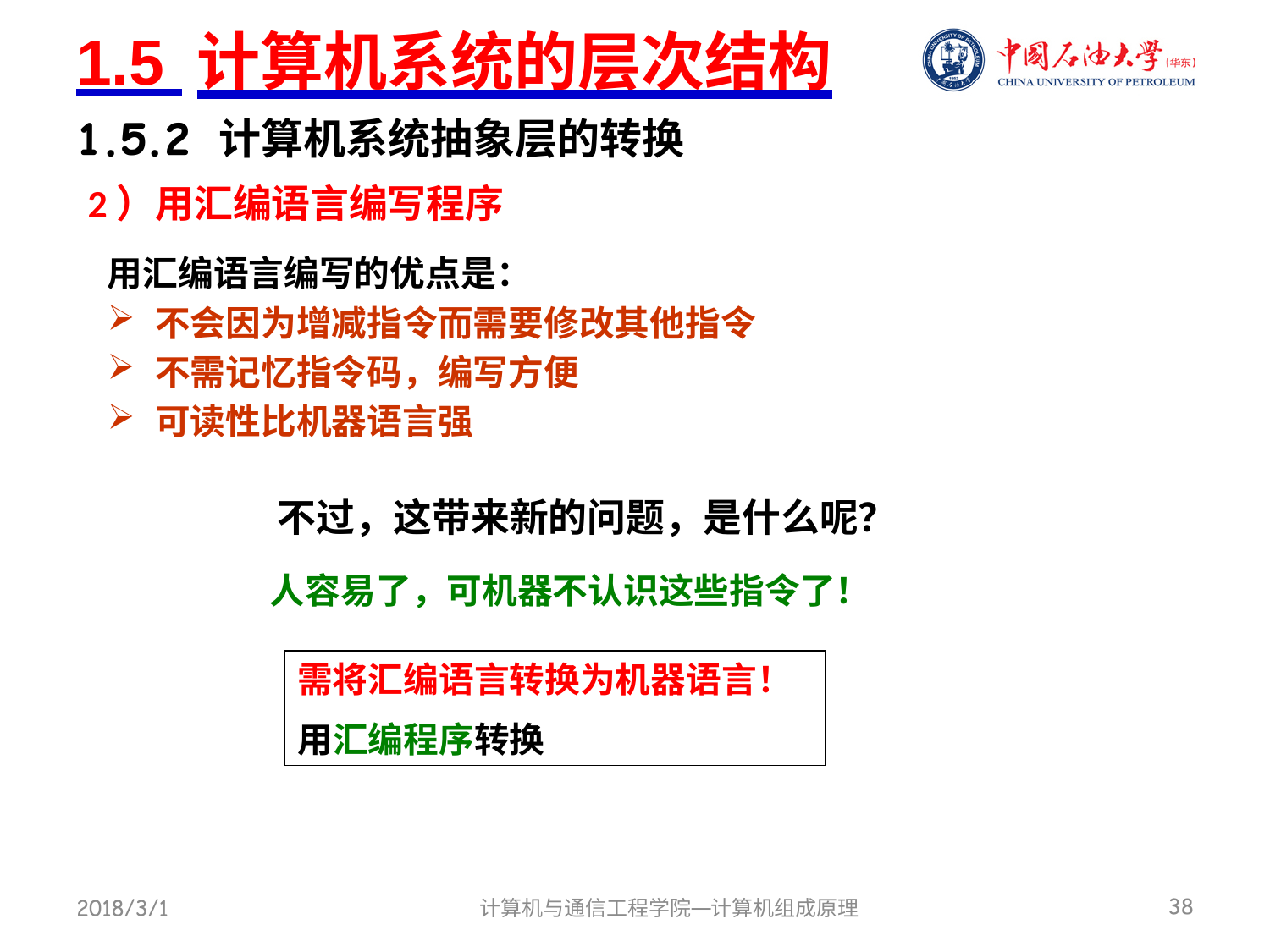

# 1.5 计算机系统的层次结构
1.5.2 计算机系统抽象层的转换

2）用汇编语言编写程序
用汇编语言编写的优点是：
不会因为增减指令而需要修改其他指令
不需记忆指令码，编写方便
可读性比机器语言强
不过，这带来新的问题，是什么呢？
人容易了，可机器不认识这些指令了！
需将汇编语言转换为机器语言！
用汇编程序转换
2018/3/1
计算机与通信工程学院—计算机组成原理
38